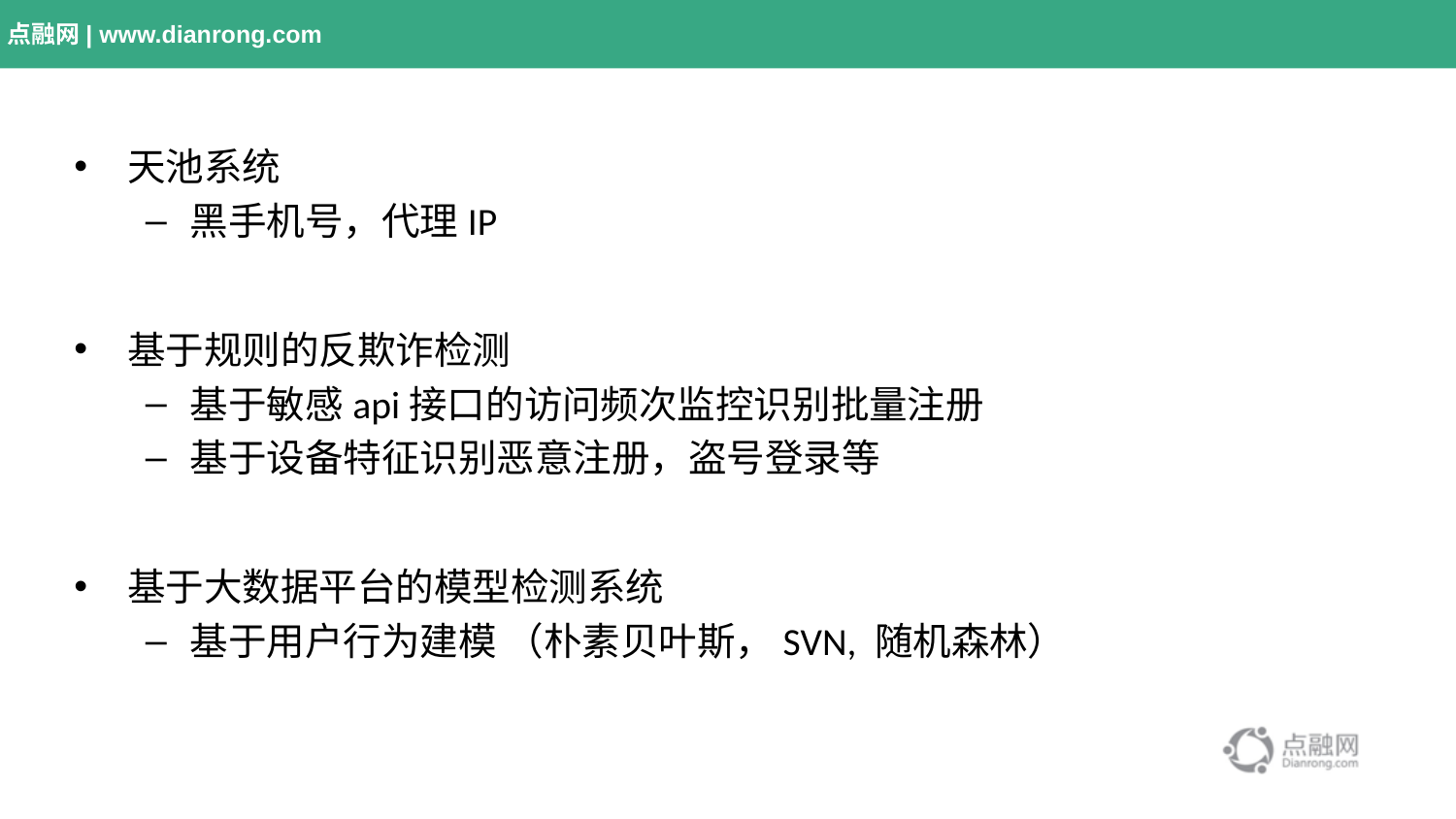

天池系统
黑手机号，代理IP

基于规则的反欺诈检测
基于敏感api接口的访问频次监控识别批量注册
基于设备特征识别恶意注册，盗号登录等

基于大数据平台的模型检测系统
基于用户行为建模 （朴素贝叶斯，SVN, 随机森林）